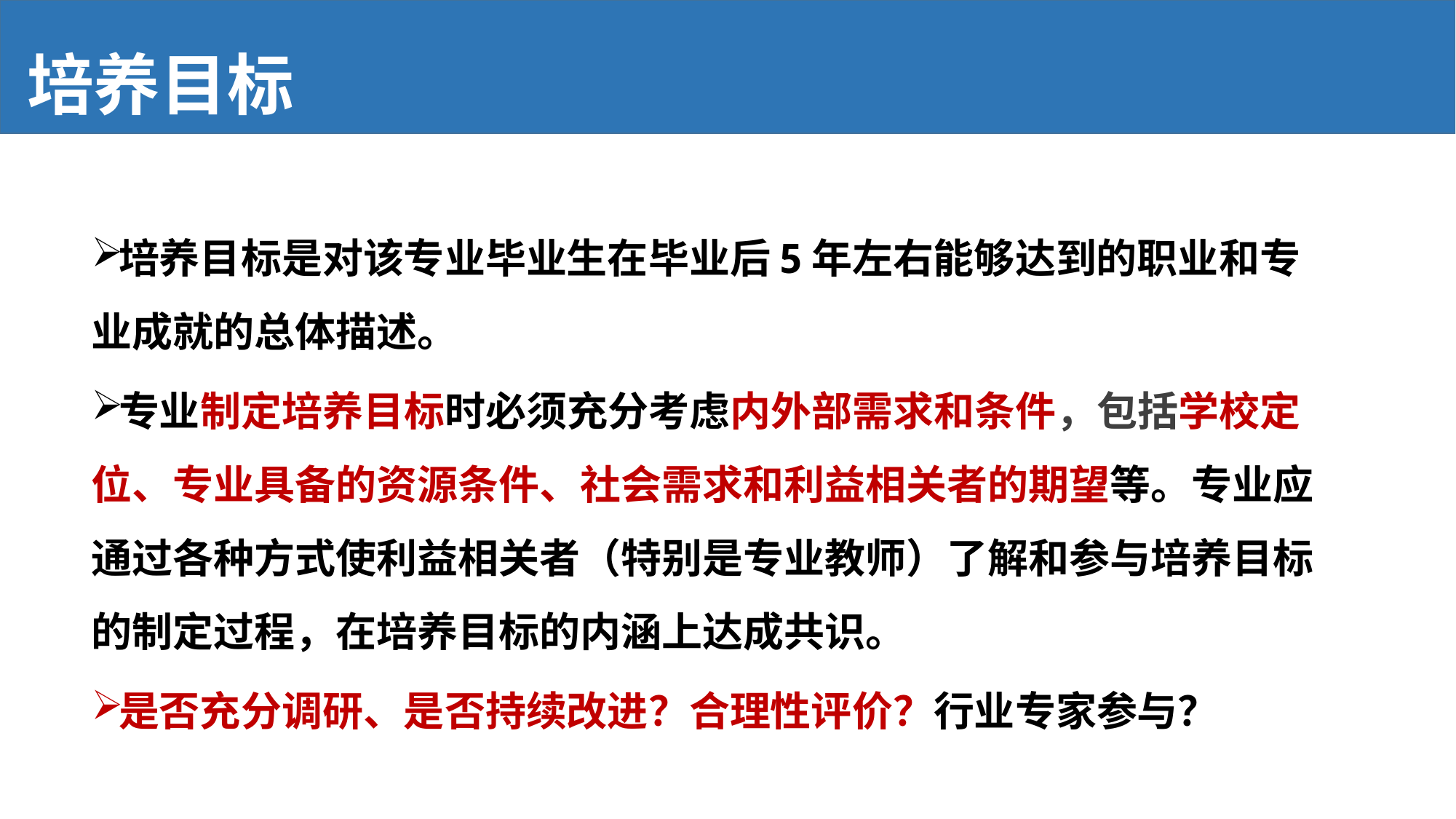

# 培养目标
培养目标是对该专业毕业生在毕业后5年左右能够达到的职业和专业成就的总体描述。
专业制定培养目标时必须充分考虑内外部需求和条件，包括学校定位、专业具备的资源条件、社会需求和利益相关者的期望等。专业应通过各种方式使利益相关者（特别是专业教师）了解和参与培养目标的制定过程，在培养目标的内涵上达成共识。
是否充分调研、是否持续改进？合理性评价？行业专家参与？